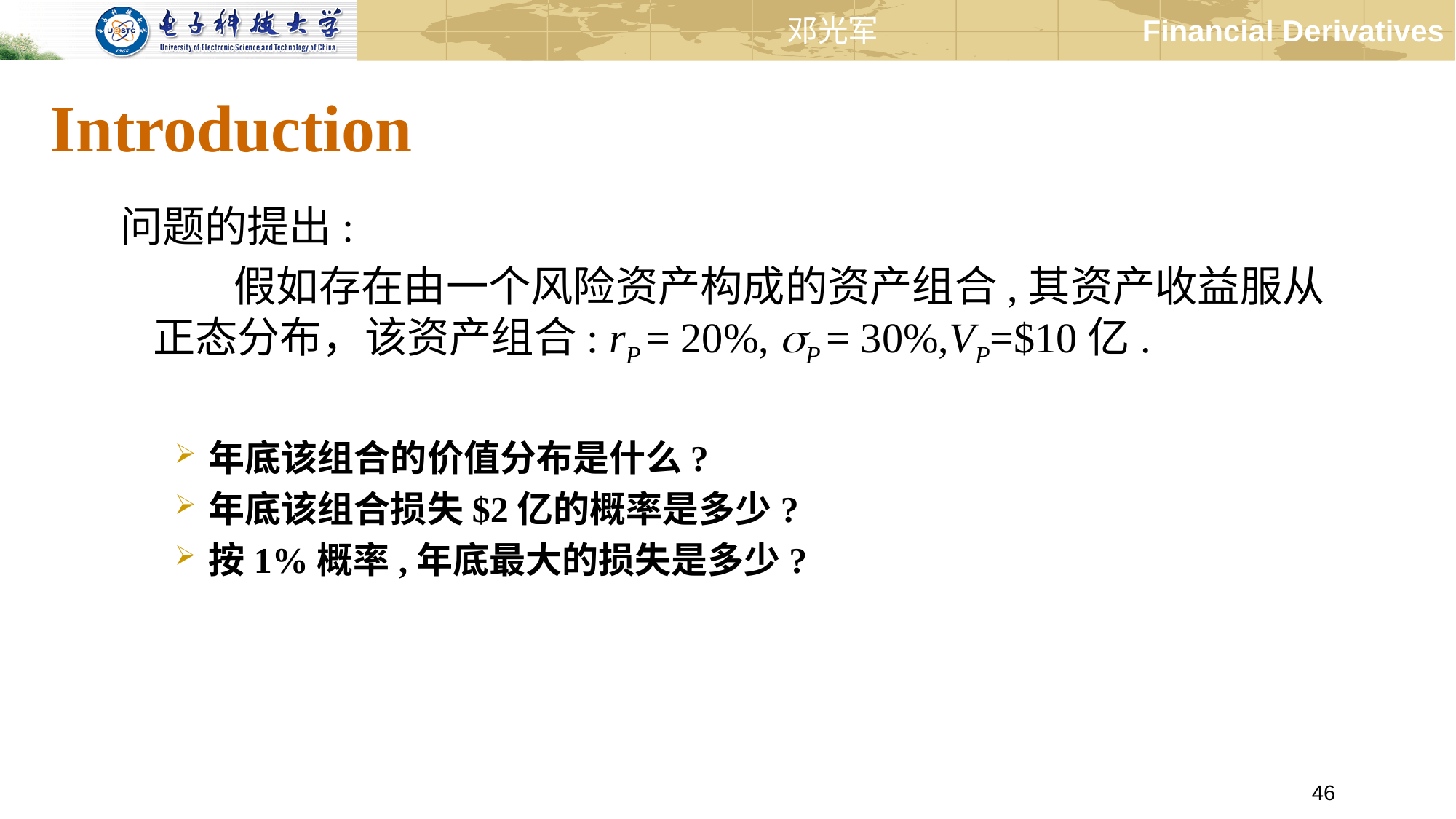

# Introduction
问题的提出:
           假如存在由一个风险资产构成的资产组合,其资产收益服从正态分布，该资产组合: rP = 20%, σP = 30%,VP=$10亿.

年底该组合的价值分布是什么?
年底该组合损失$2亿的概率是多少?
按1%概率,年底最大的损失是多少?